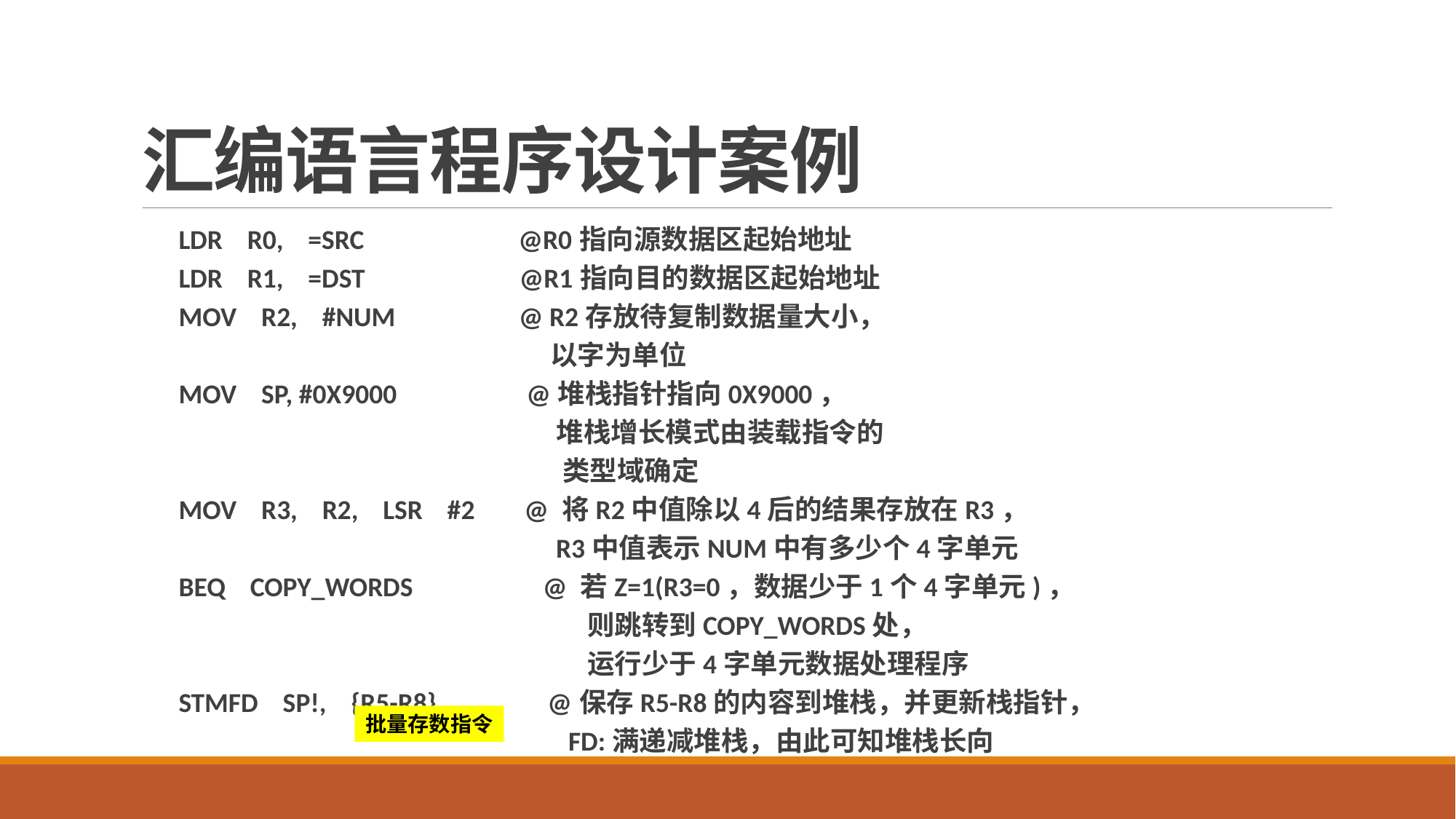

# 汇编语言程序设计案例
LDR    R0,    =SRC                         @R0指向源数据区起始地址
LDR    R1,    =DST                         @R1指向目的数据区起始地址
MOV    R2,    #NUM                    @ R2存放待复制数据量大小，
                                                           以字为单位
MOV    SP, #0X9000                     @堆栈指针指向0X9000，
                                                            堆栈增长模式由装载指令的
                                                             类型域确定
MOV    R3,    R2,    LSR    #2        @ 将R2中值除以4后的结果存放在R3，
                                                             R3中值表示NUM中有多少个4字单元
BEQ    COPY_WORDS                     @ 若Z=1(R3=0，数据少于1个4字单元)，
                                                                 则跳转到COPY_WORDS处，
                                                                 运行少于4字单元数据处理程序
STMFD    SP!,    {R5-R8}                  @保存R5-R8的内容到堆栈，并更新栈指针，
                                                               FD:满递减堆栈，由此可知堆栈长向
批量存数指令